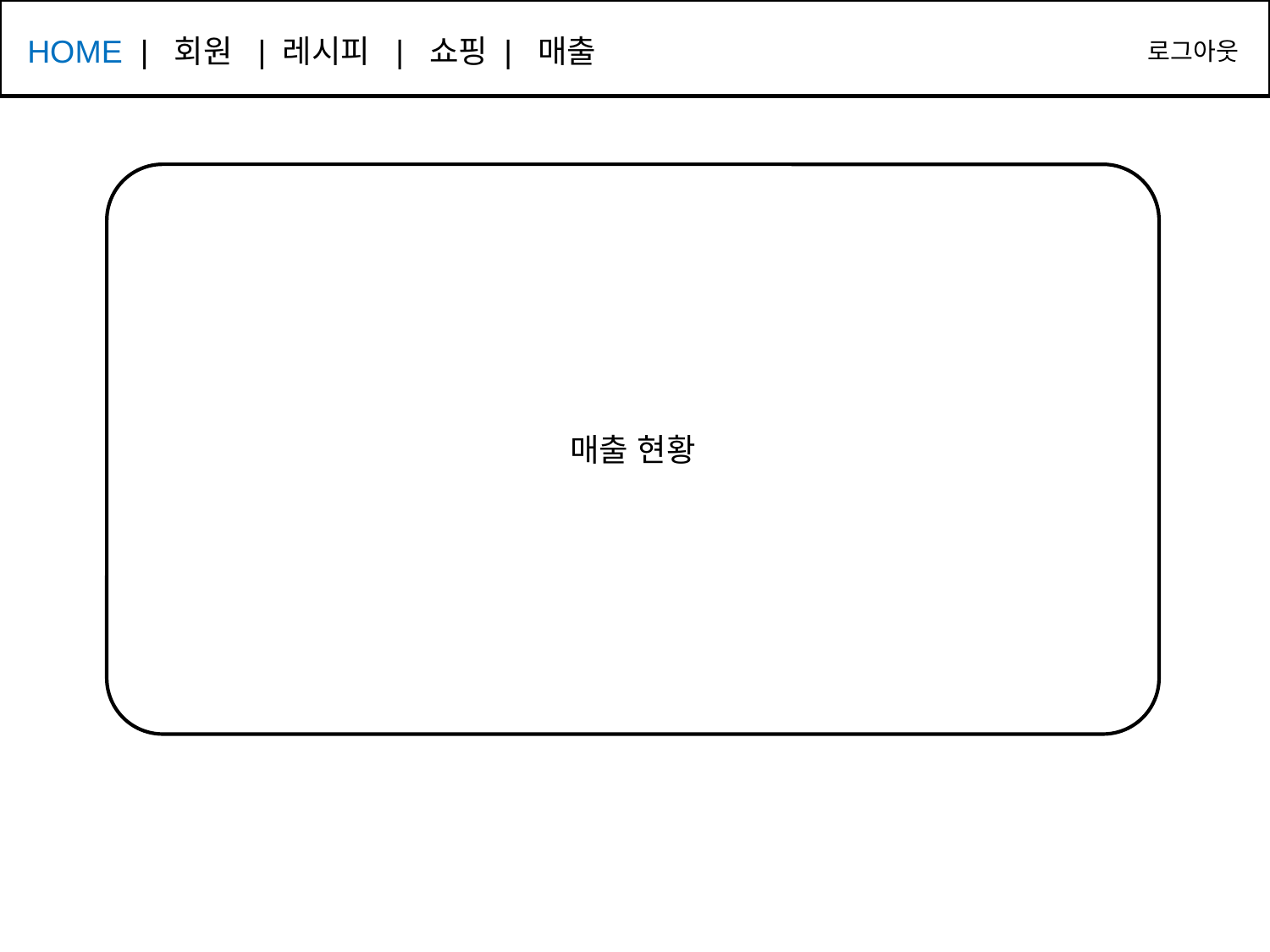

HOME  |  회원  | 레시피  |  쇼핑 |  매출
로그아웃
매출 현황